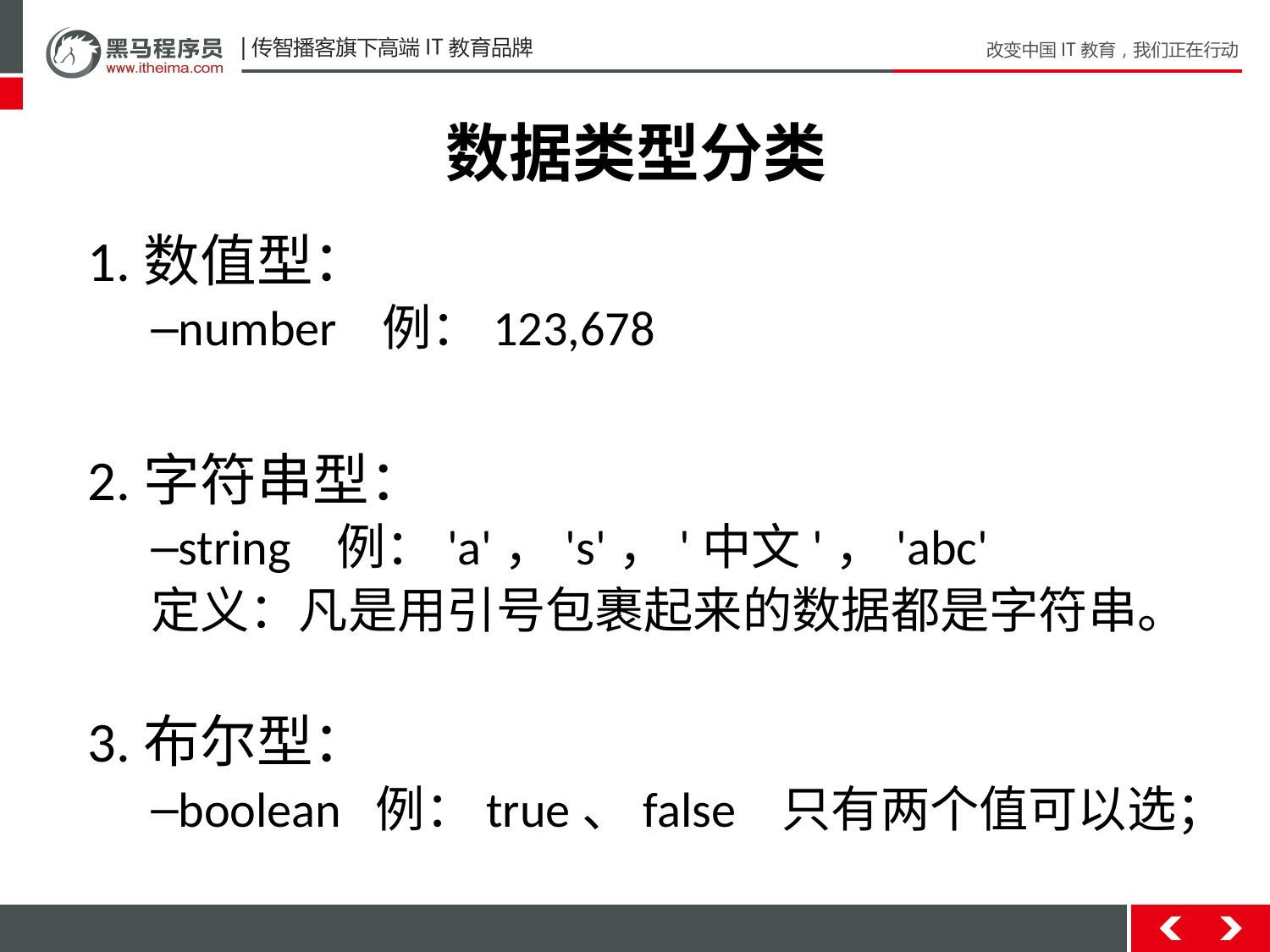

# 数据类型分类
1.数值型：
number   例：123,678

2.字符串型：
string   例：'a'，'s'，'中文'，'abc'
定义：凡是用引号包裹起来的数据都是字符串。

3.布尔型：
boolean  例：true、false   只有两个值可以选；